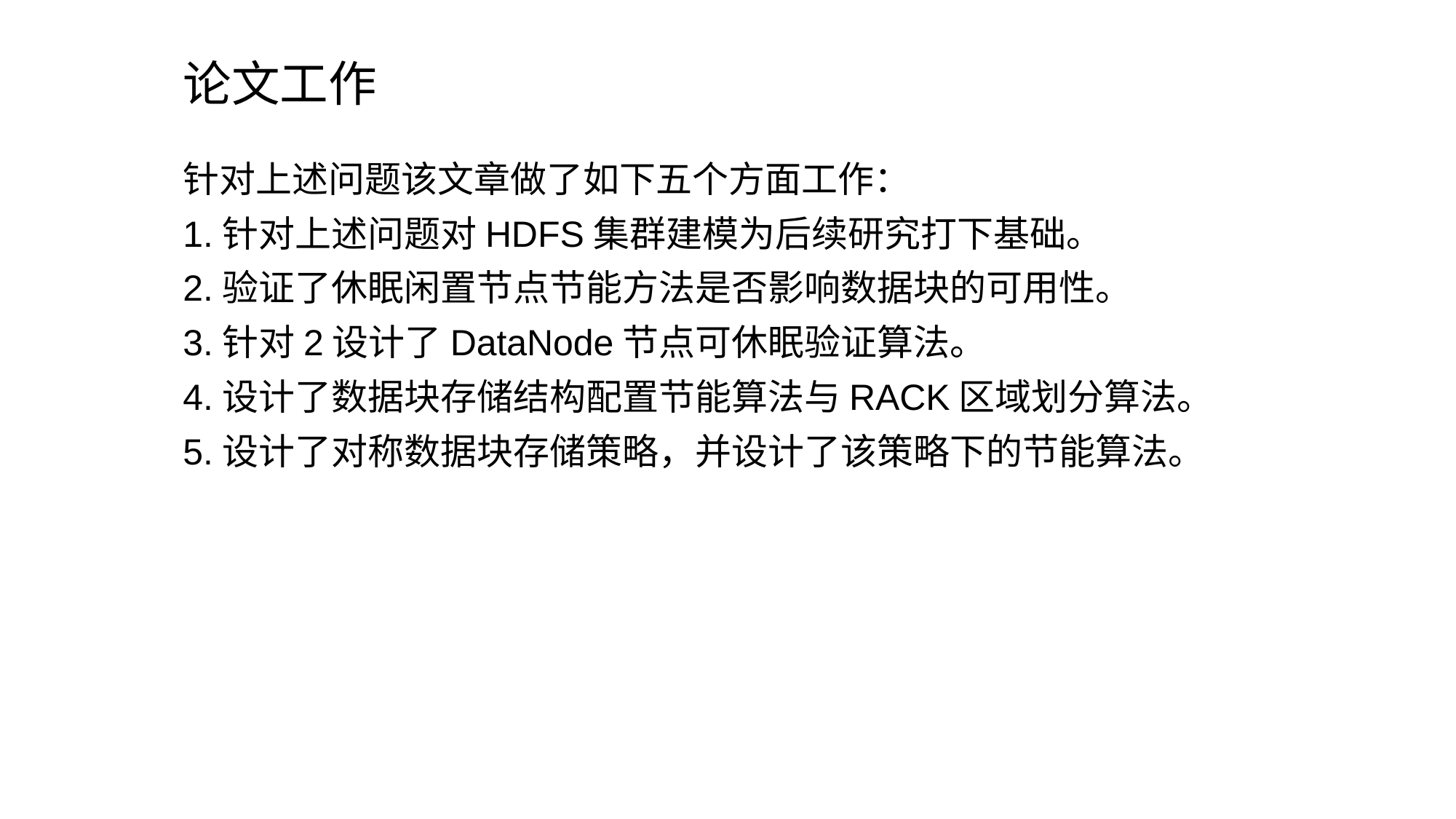

# 论文工作
针对上述问题该文章做了如下五个方面工作：
1.针对上述问题对HDFS集群建模为后续研究打下基础。
2.验证了休眠闲置节点节能方法是否影响数据块的可用性。
3.针对2设计了DataNode节点可休眠验证算法。
4.设计了数据块存储结构配置节能算法与RACK区域划分算法。
5.设计了对称数据块存储策略，并设计了该策略下的节能算法。